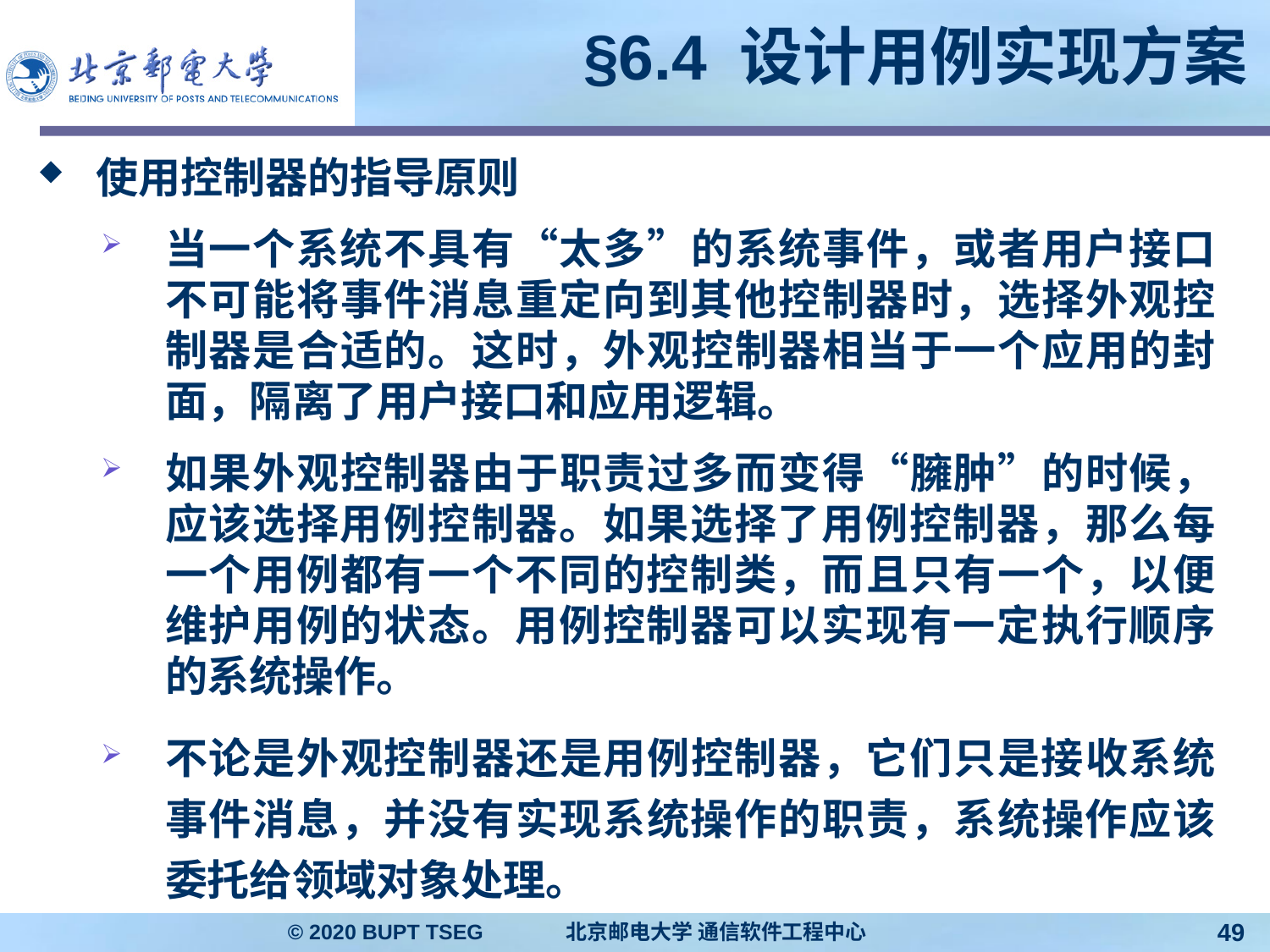

# §6.4 设计用例实现方案
使用控制器的指导原则
当一个系统不具有“太多”的系统事件，或者用户接口不可能将事件消息重定向到其他控制器时，选择外观控制器是合适的。这时，外观控制器相当于一个应用的封面，隔离了用户接口和应用逻辑。
如果外观控制器由于职责过多而变得“臃肿”的时候，应该选择用例控制器。如果选择了用例控制器，那么每一个用例都有一个不同的控制类，而且只有一个，以便维护用例的状态。用例控制器可以实现有一定执行顺序的系统操作。
不论是外观控制器还是用例控制器，它们只是接收系统事件消息，并没有实现系统操作的职责，系统操作应该委托给领域对象处理。
© 2020 BUPT TSEG             北京邮电大学 通信软件工程中心